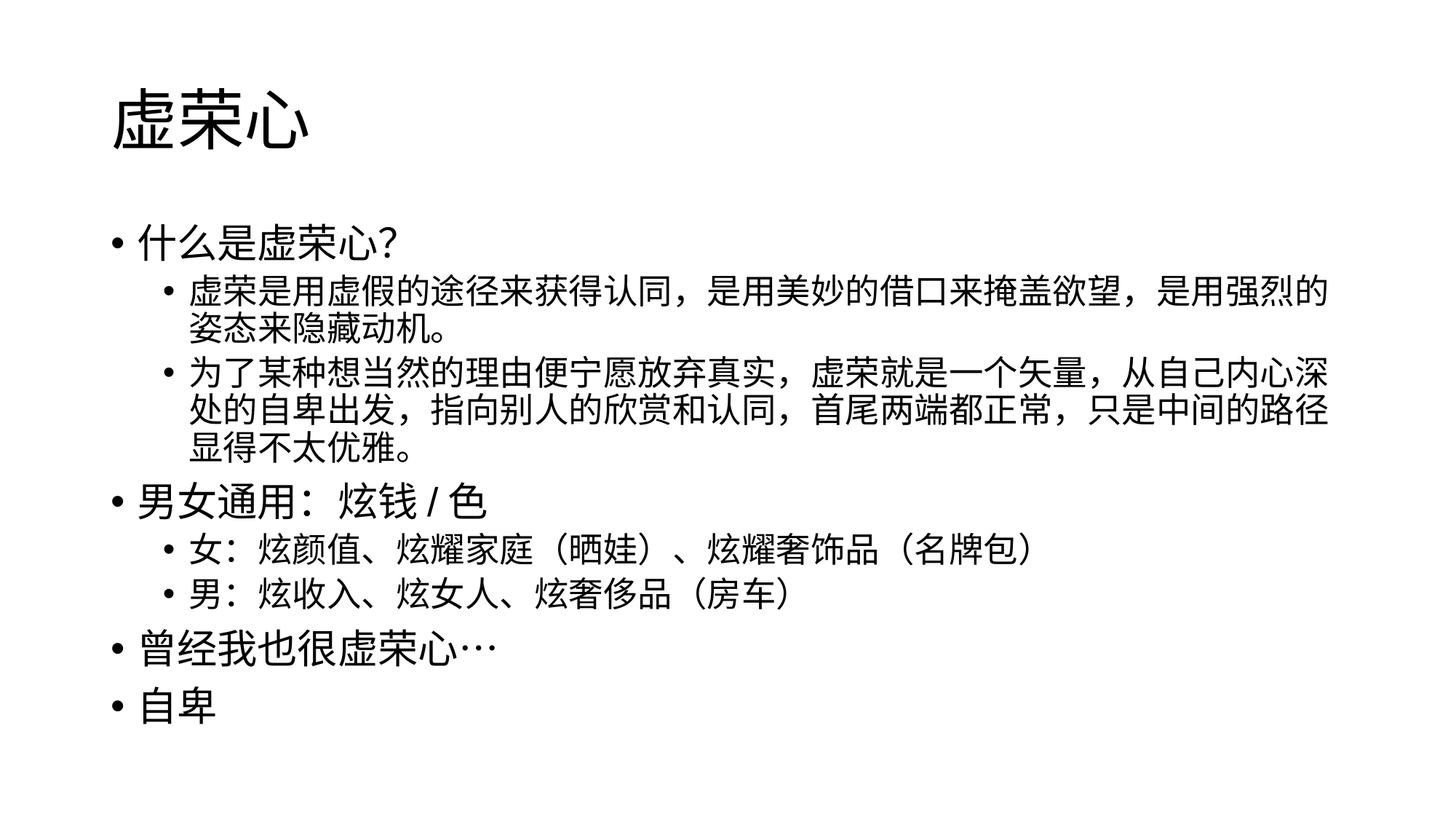

# 虚荣心
什么是虚荣心？
虚荣是用虚假的途径来获得认同，是用美妙的借口来掩盖欲望，是用强烈的姿态来隐藏动机。
为了某种想当然的理由便宁愿放弃真实，虚荣就是一个矢量，从自己内心深处的自卑出发，指向别人的欣赏和认同，首尾两端都正常，只是中间的路径显得不太优雅。
男女通用：炫钱/色
女：炫颜值、炫耀家庭（晒娃）、炫耀奢饰品（名牌包）
男：炫收入、炫女人、炫奢侈品（房车）
曾经我也很虚荣心…
自卑